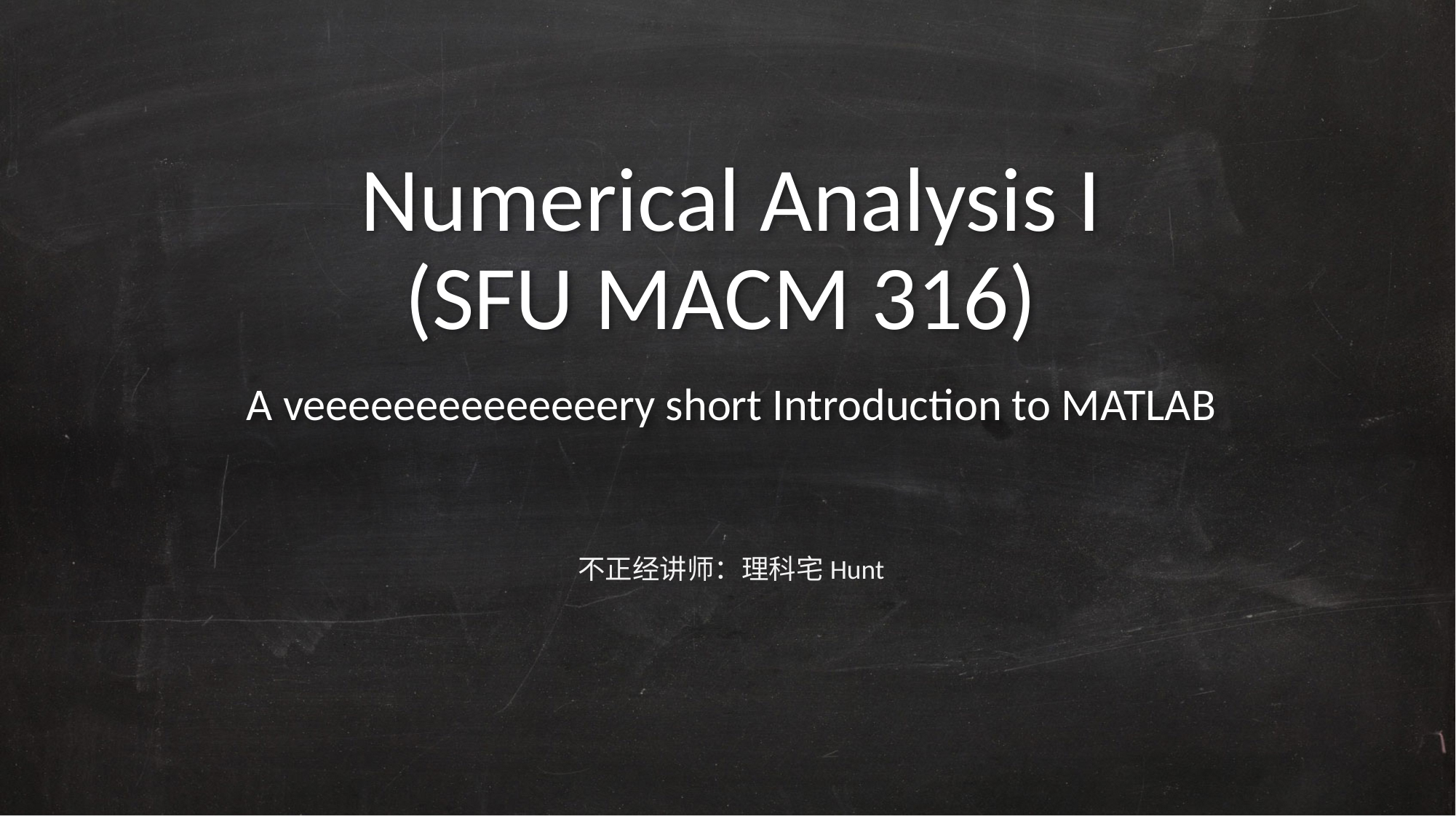

# Numerical Analysis I (SFU MACM 316)

A veeeeeeeeeeeeeery short Introduction to MATLAB
不正经讲师：理科宅Hunt